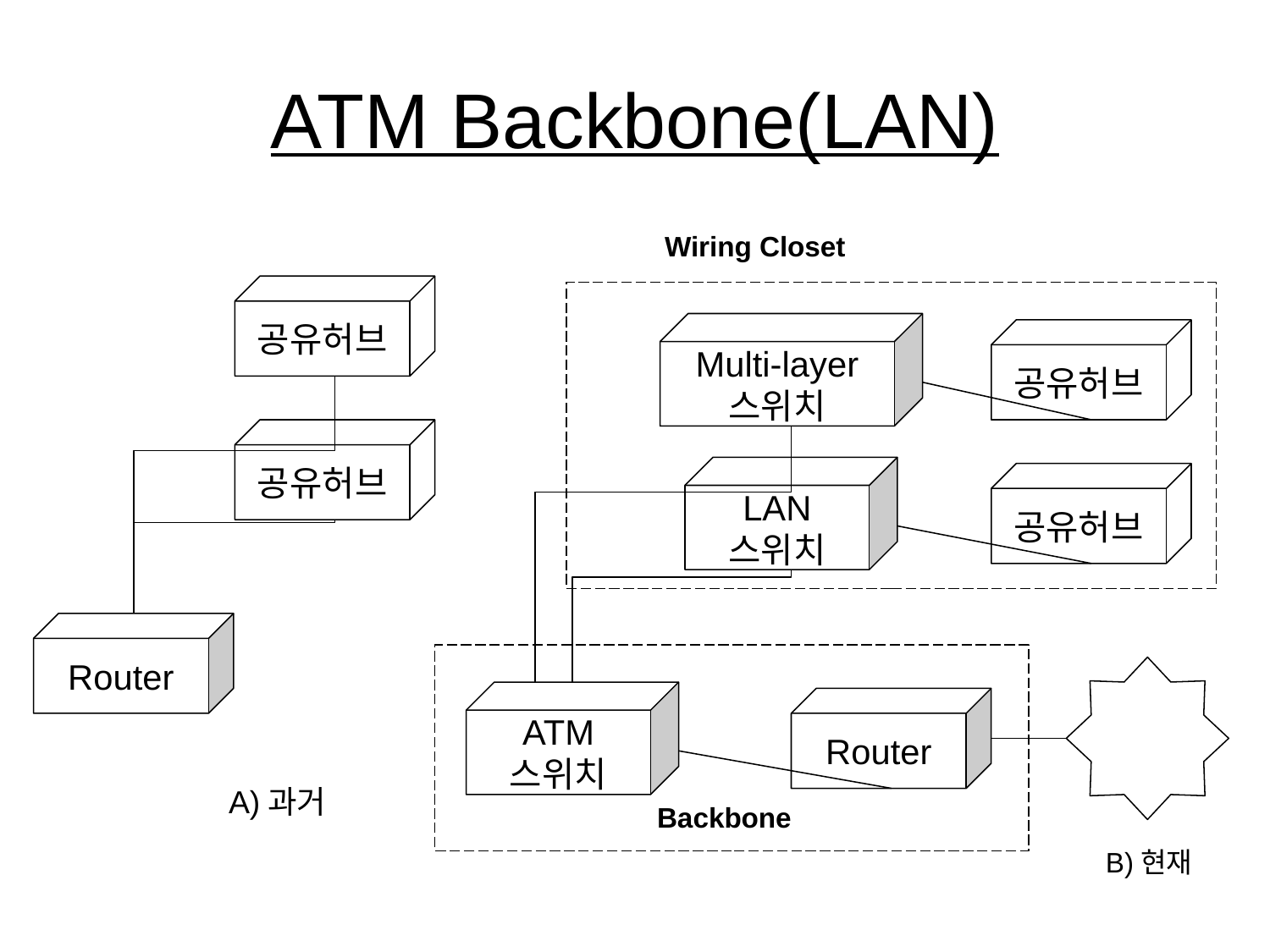

# ATM Backbone(LAN)
Wiring Closet
공유허브

Multi-layer
스위치
공유허브
공유허브
LAN
스위치
공유허브
Router

ATM
스위치
Router
A)과거
Backbone
B)현재